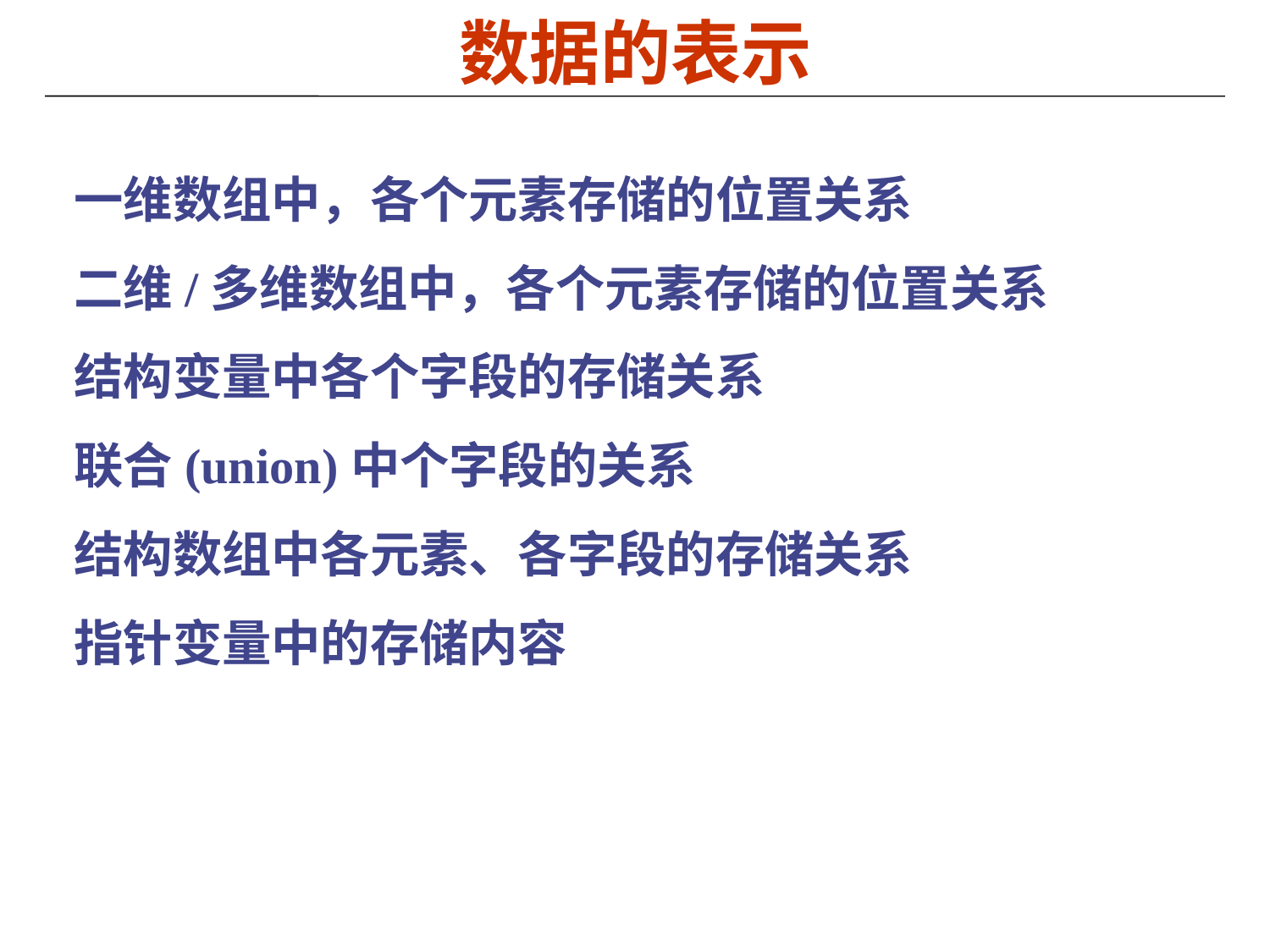

数据的表示
一维数组中，各个元素存储的位置关系
二维/多维数组中，各个元素存储的位置关系
结构变量中各个字段的存储关系
联合(union)中个字段的关系
结构数组中各元素、各字段的存储关系
指针变量中的存储内容